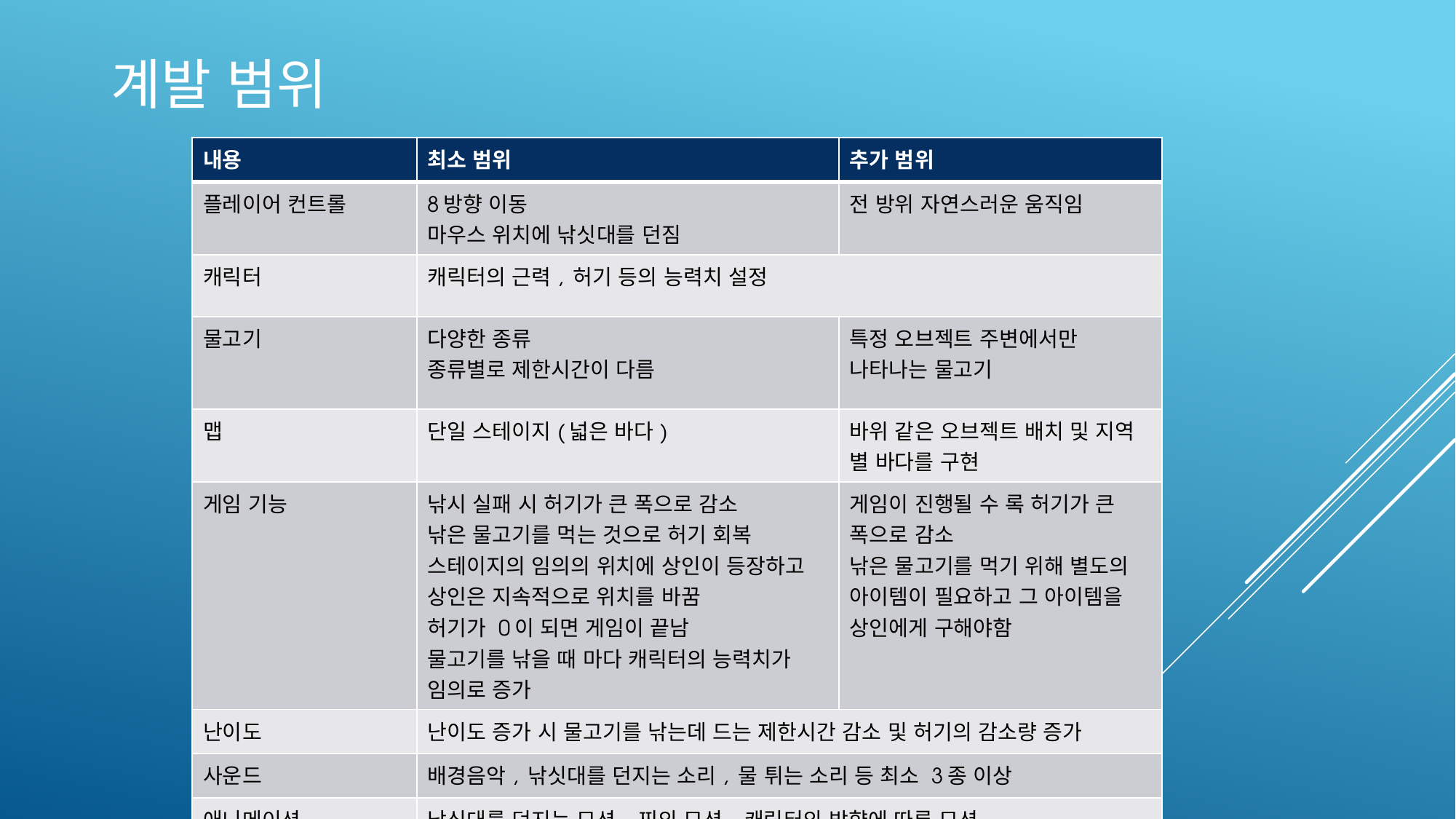

# 계발 범위
| 내용 | 최소 범위 | 추가 범위 |
| --- | --- | --- |
| 플레이어 컨트롤 | 8방향 이동 마우스 위치에 낚싯대를 던짐 | 전 방위 자연스러운 움직임 |
| 캐릭터 | 캐릭터의 근력, 허기 등의 능력치 설정 |  |
| 물고기 | 다양한 종류 종류별로 제한시간이 다름 | 특정 오브젝트 주변에서만 나타나는 물고기 |
| 맵 | 단일 스테이지(넓은 바다) | 바위 같은 오브젝트 배치 및 지역 별 바다를 구현 |
| 게임 기능 | 낚시 실패 시 허기가 큰 폭으로 감소 낚은 물고기를 먹는 것으로 허기 회복 스테이지의 임의의 위치에 상인이 등장하고 상인은 지속적으로 위치를 바꿈 허기가 0이 되면 게임이 끝남 물고기를 낚을 때 마다 캐릭터의 능력치가 임의로 증가 | 게임이 진행될 수 록 허기가 큰 폭으로 감소 낚은 물고기를 먹기 위해 별도의 아이템이 필요하고 그 아이템을 상인에게 구해야함 |
| 난이도 | 난이도 증가 시 물고기를 낚는데 드는 제한시간 감소 및 허기의 감소량 증가 |  |
| 사운드 | 배경음악, 낚싯대를 던지는 소리, 물 튀는 소리 등 최소 3종 이상 |  |
| 애니메이션 | 낚싯대를 던지는 모션, 찌의 모션, 캐릭터의 방향에 따른 모션, |  |